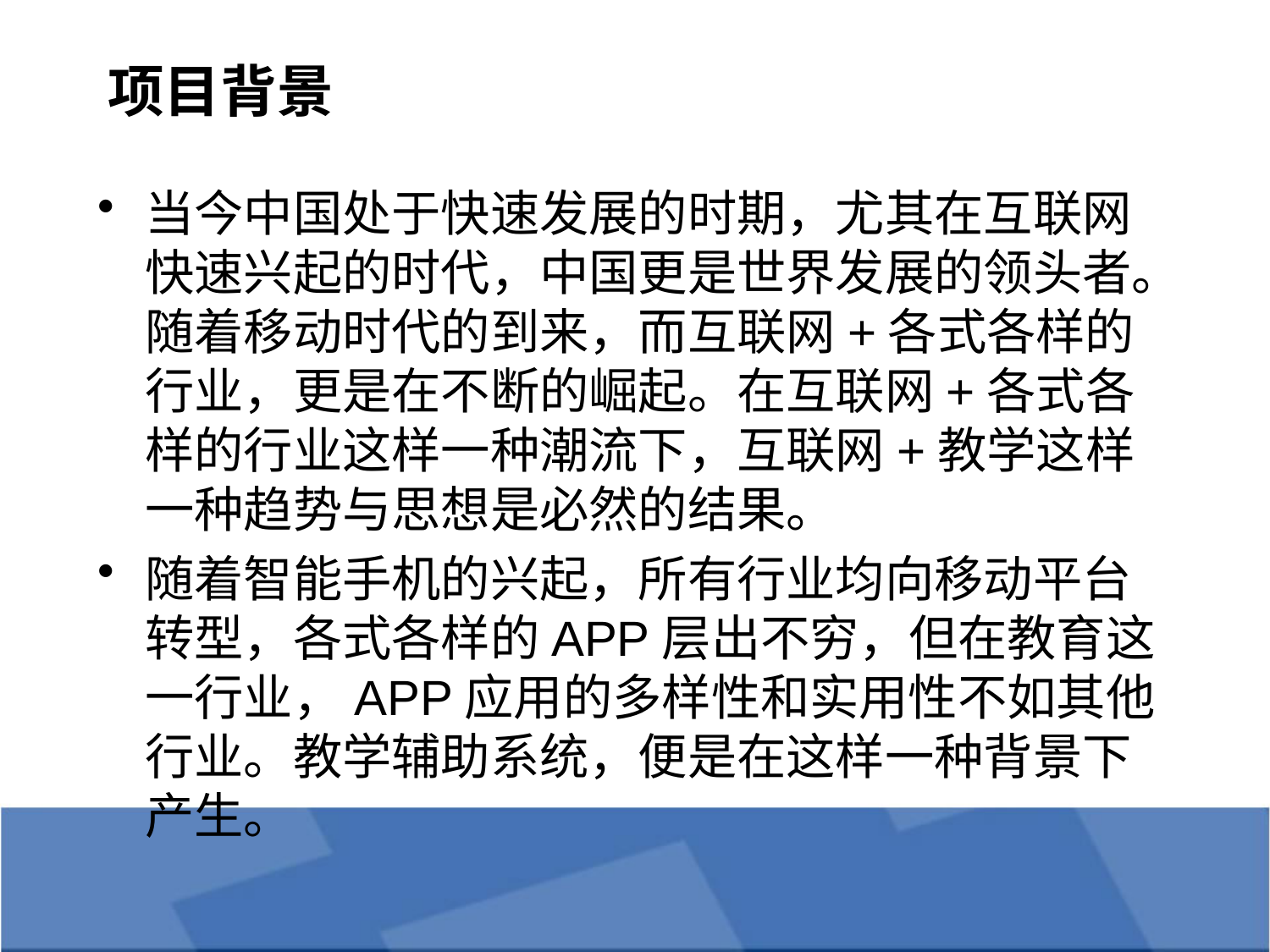

# 项目背景
当今中国处于快速发展的时期，尤其在互联网快速兴起的时代，中国更是世界发展的领头者。随着移动时代的到来，而互联网+各式各样的行业，更是在不断的崛起。在互联网+各式各样的行业这样一种潮流下，互联网+教学这样一种趋势与思想是必然的结果。
随着智能手机的兴起，所有行业均向移动平台转型，各式各样的APP层出不穷，但在教育这一行业，APP应用的多样性和实用性不如其他行业。教学辅助系统，便是在这样一种背景下产生。